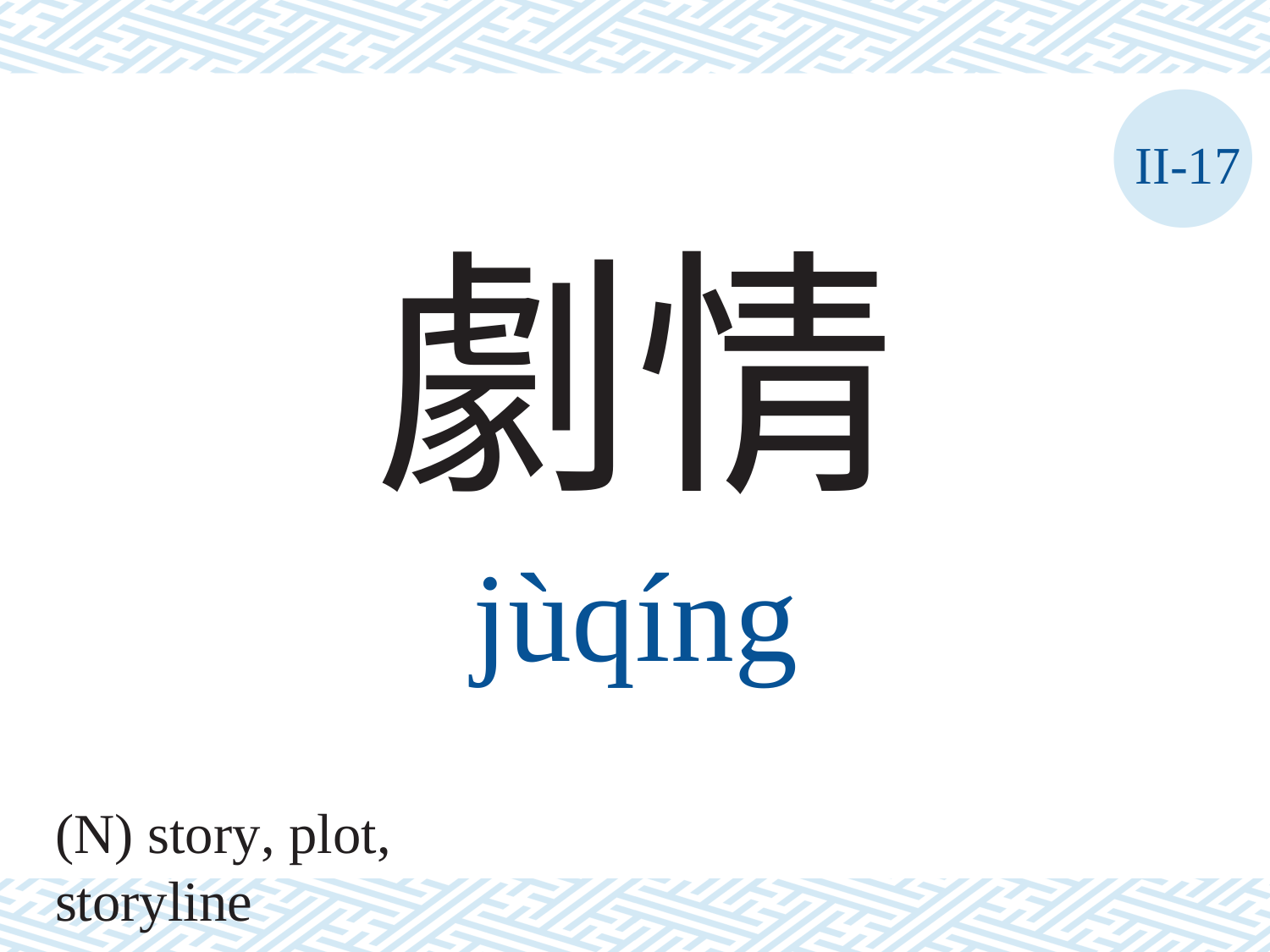

II-17
劇情
jùqíng
(N) story, plot, storyline